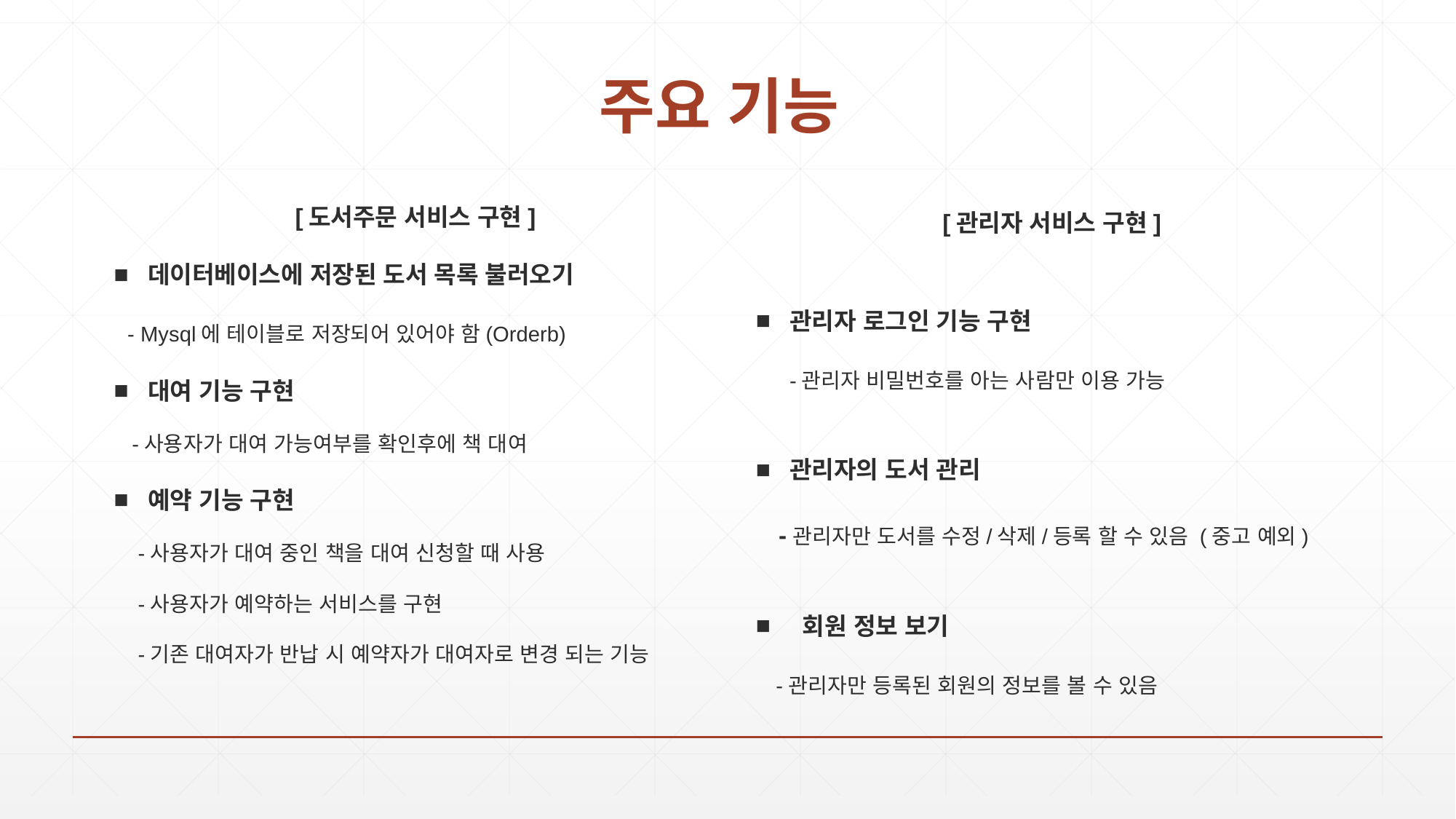

# 주요 기능
[도서주문 서비스 구현]
데이터베이스에 저장된 도서 목록 불러오기
  - Mysql에 테이블로 저장되어 있어야 함(Orderb)
대여 기능 구현
   -사용자가 대여 가능여부를 확인후에 책 대여
예약 기능 구현
    -사용자가 대여 중인 책을 대여 신청할 때 사용
    -사용자가 예약하는 서비스를 구현
    -기존 대여자가 반납 시 예약자가 대여자로 변경 되는 기능
[관리자 서비스 구현]

관리자 로그인 기능 구현
     -관리자 비밀번호를 아는 사람만 이용 가능

관리자의 도서 관리
   -관리자만 도서를 수정/삭제/등록 할 수 있음 (중고 예외)

 회원 정보 보기
   -관리자만 등록된 회원의 정보를 볼 수 있음